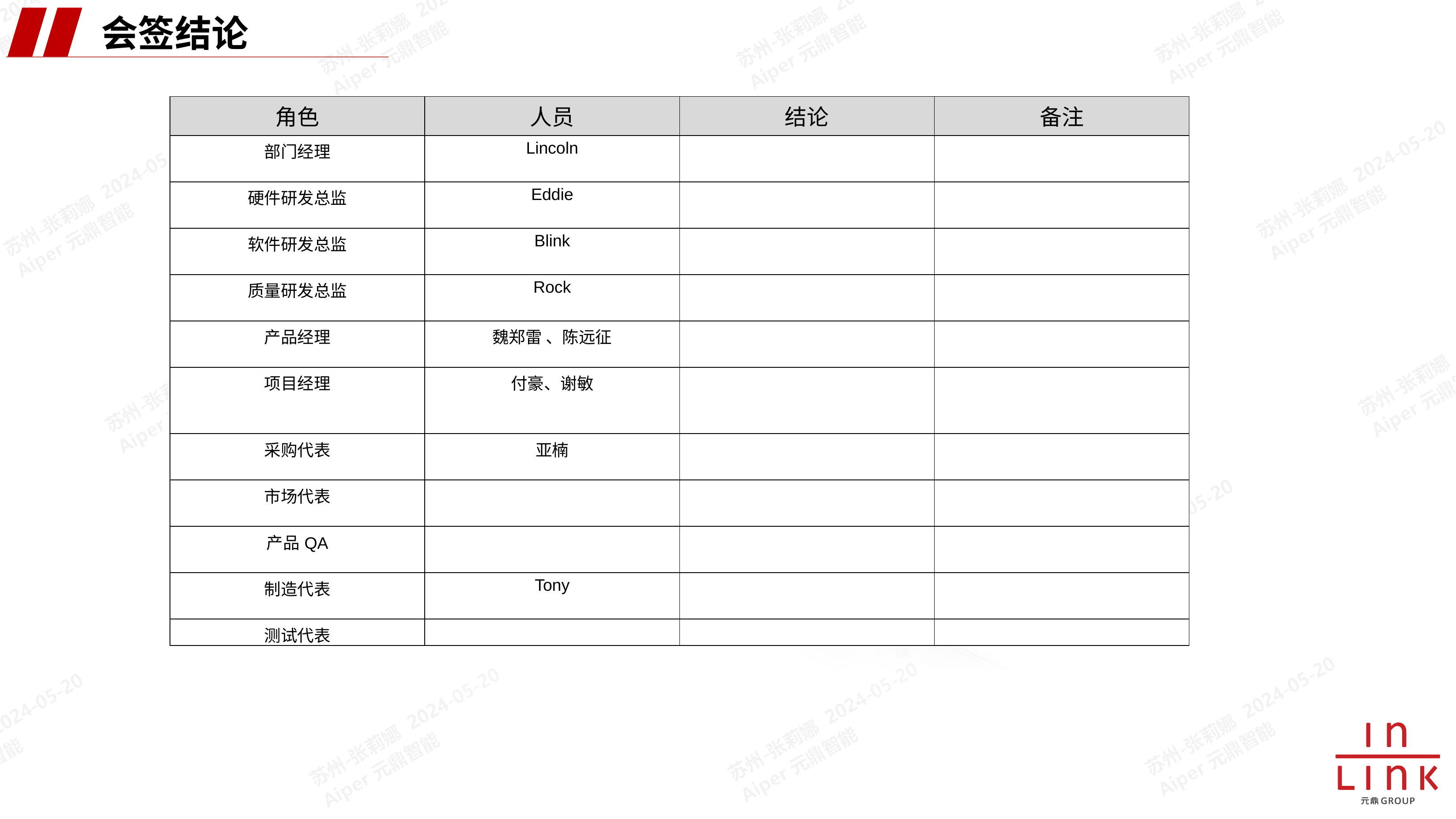

会签结论
| 角色 | 人员 | 结论 | 备注 |
| --- | --- | --- | --- |
| 部门经理 | Lincoln |  |  |
| 硬件研发总监 | Eddie |  |  |
| 软件研发总监 | Blink |  |  |
| 质量研发总监 | Rock |  |  |
| 产品经理 | 魏郑雷 、陈远征 |  |  |
| 项目经理 | 付豪、谢敏 |  |  |
| 采购代表 | 亚楠 |  |  |
| 市场代表 |  |  |  |
| 产品QA |  |  |  |
| 制造代表 | Tony |  |  |
| 测试代表 |  |  |  |